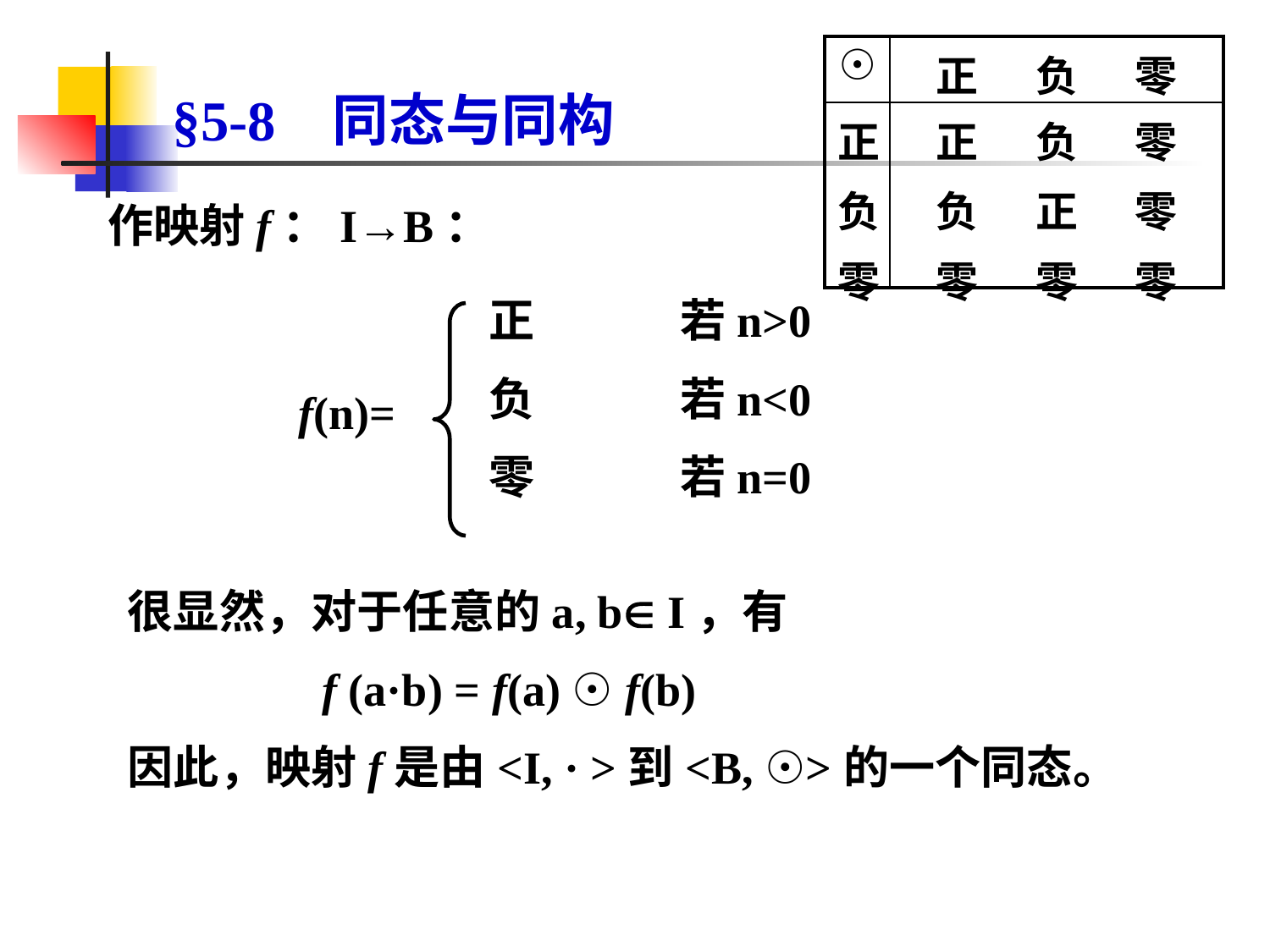

# §5-8   同态与同构
| ☉ | 正 负 零 |
| --- | --- |
| 正 负 零 | 正 负 零 负 正 零 零 零 零 |
作映射f：I→B：
正              若n>0
负              若n<0
零              若n=0

f(n)=
很显然，对于任意的a, b∈ I，有
                 f (a·b) = f(a) ☉ f(b)
因此，映射f是由<I, · >到<B, ☉>的一个同态。
6